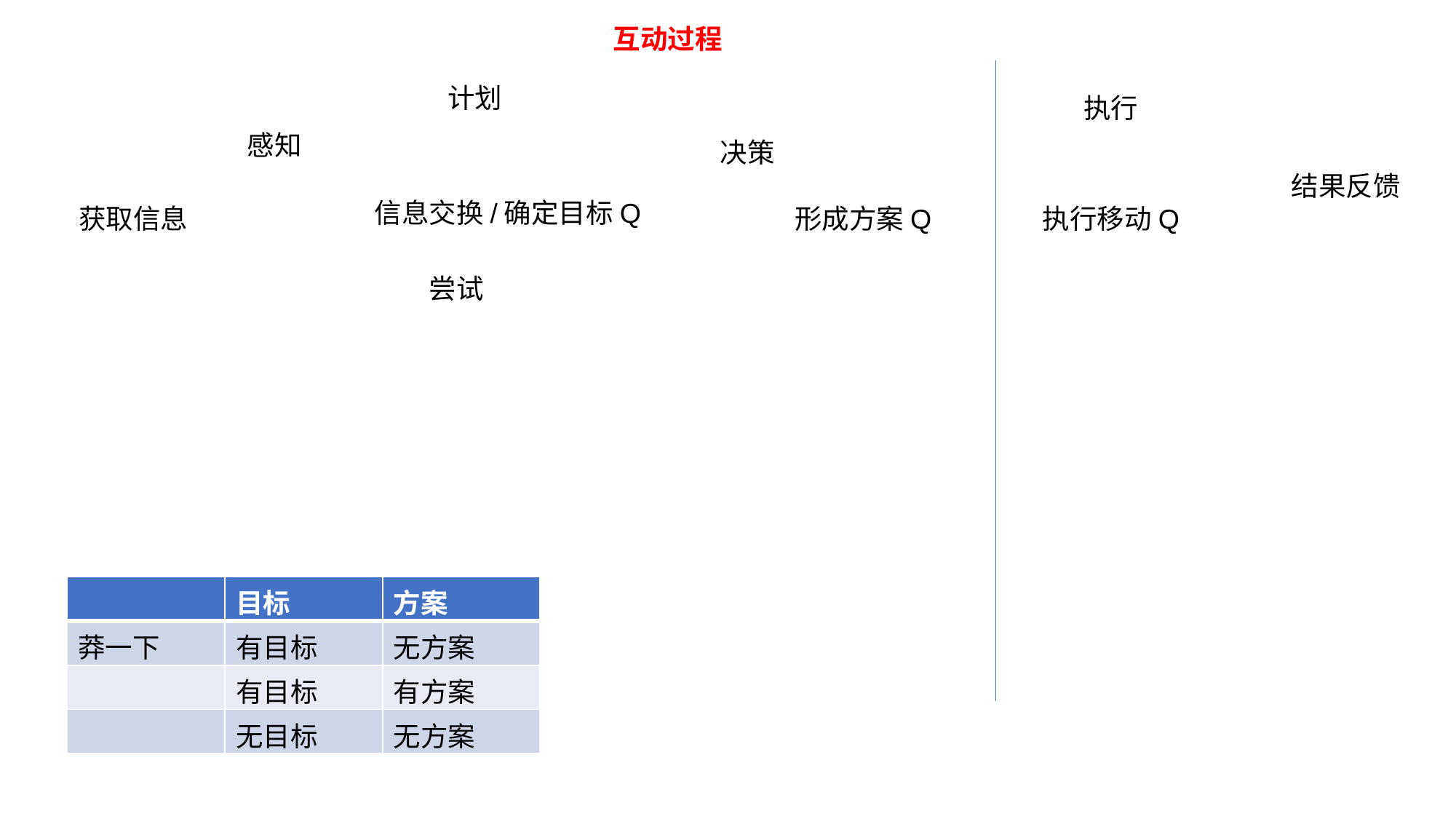

互动过程
计划
执行
感知
决策
结果反馈
信息交换/确定目标Q
获取信息
形成方案Q
执行移动Q
尝试
|  | 目标 | 方案 |
| --- | --- | --- |
| 莽一下 | 有目标 | 无方案 |
|  | 有目标 | 有方案 |
|  | 无目标 | 无方案 |